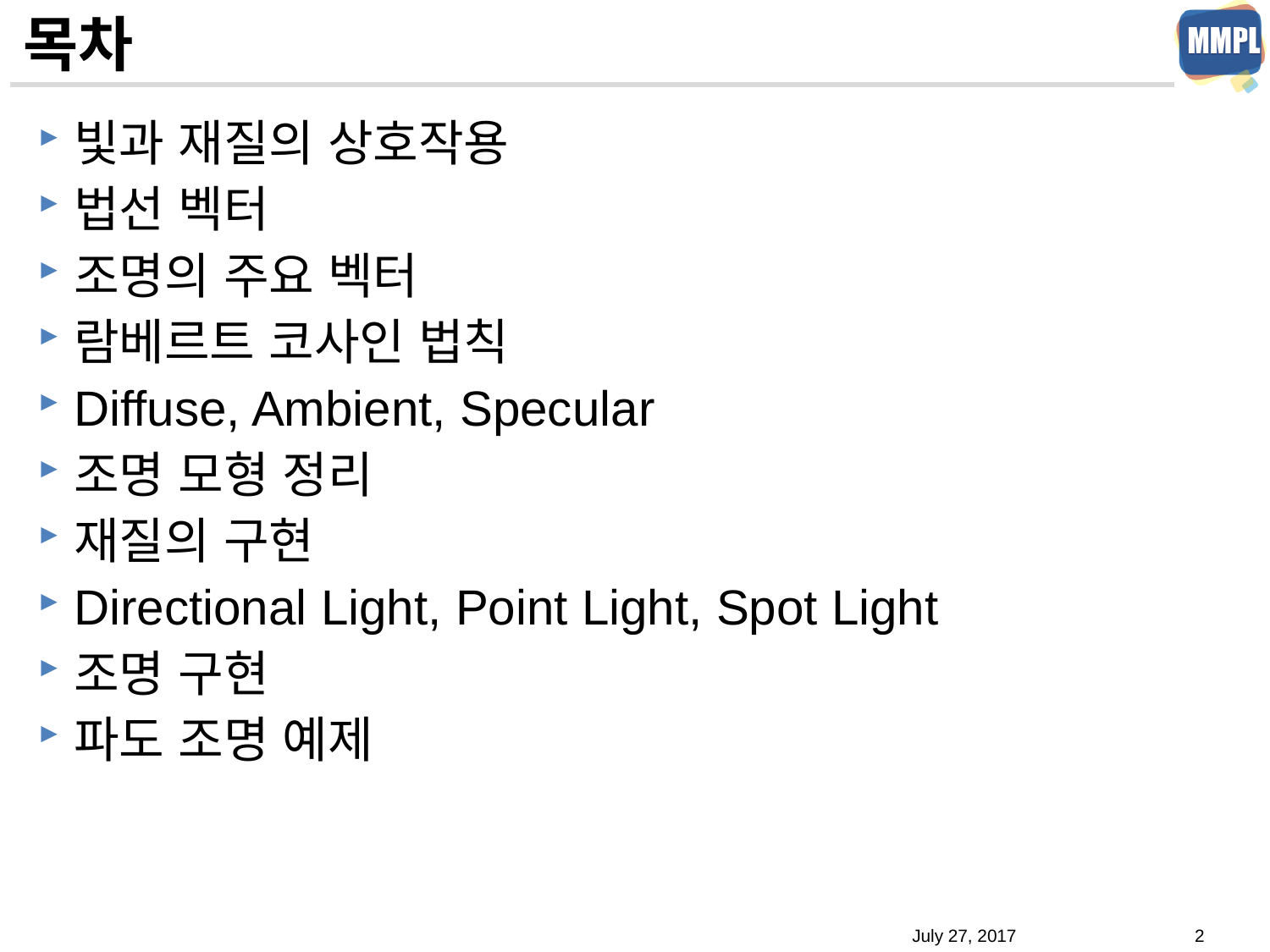

# 목차
빛과 재질의 상호작용
법선 벡터
조명의 주요 벡터
람베르트 코사인 법칙
Diffuse, Ambient, Specular
조명 모형 정리
재질의 구현
Directional Light, Point Light, Spot Light
조명 구현
파도 조명 예제
July 27, 2017
2